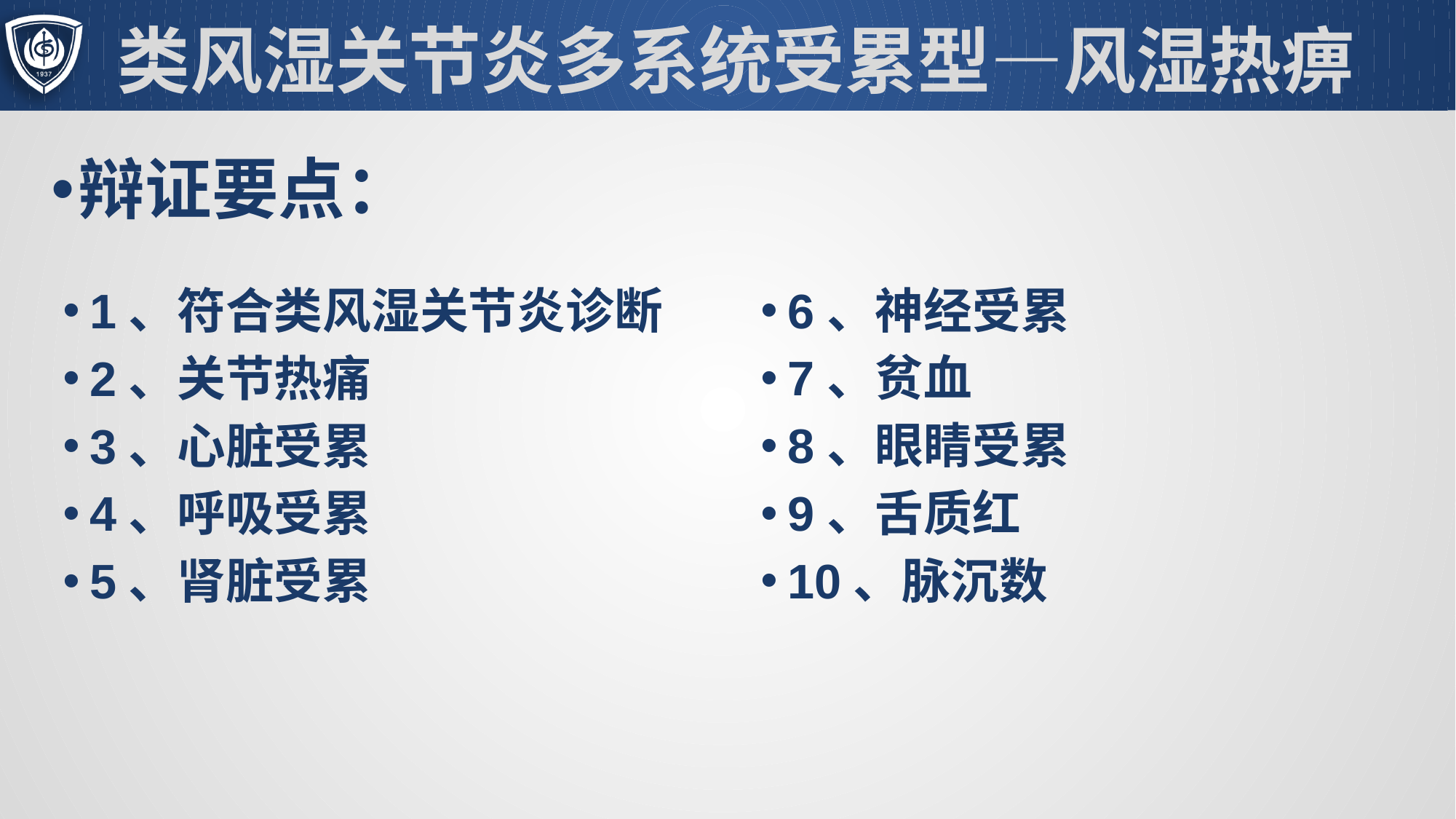

# 类风湿关节炎多系统受累型—风湿热痹
辩证要点：

6、神经受累
7、贫血
8、眼睛受累
9、舌质红
10、脉沉数
1、符合类风湿关节炎诊断
2、关节热痛
3、心脏受累
4、呼吸受累
5、肾脏受累